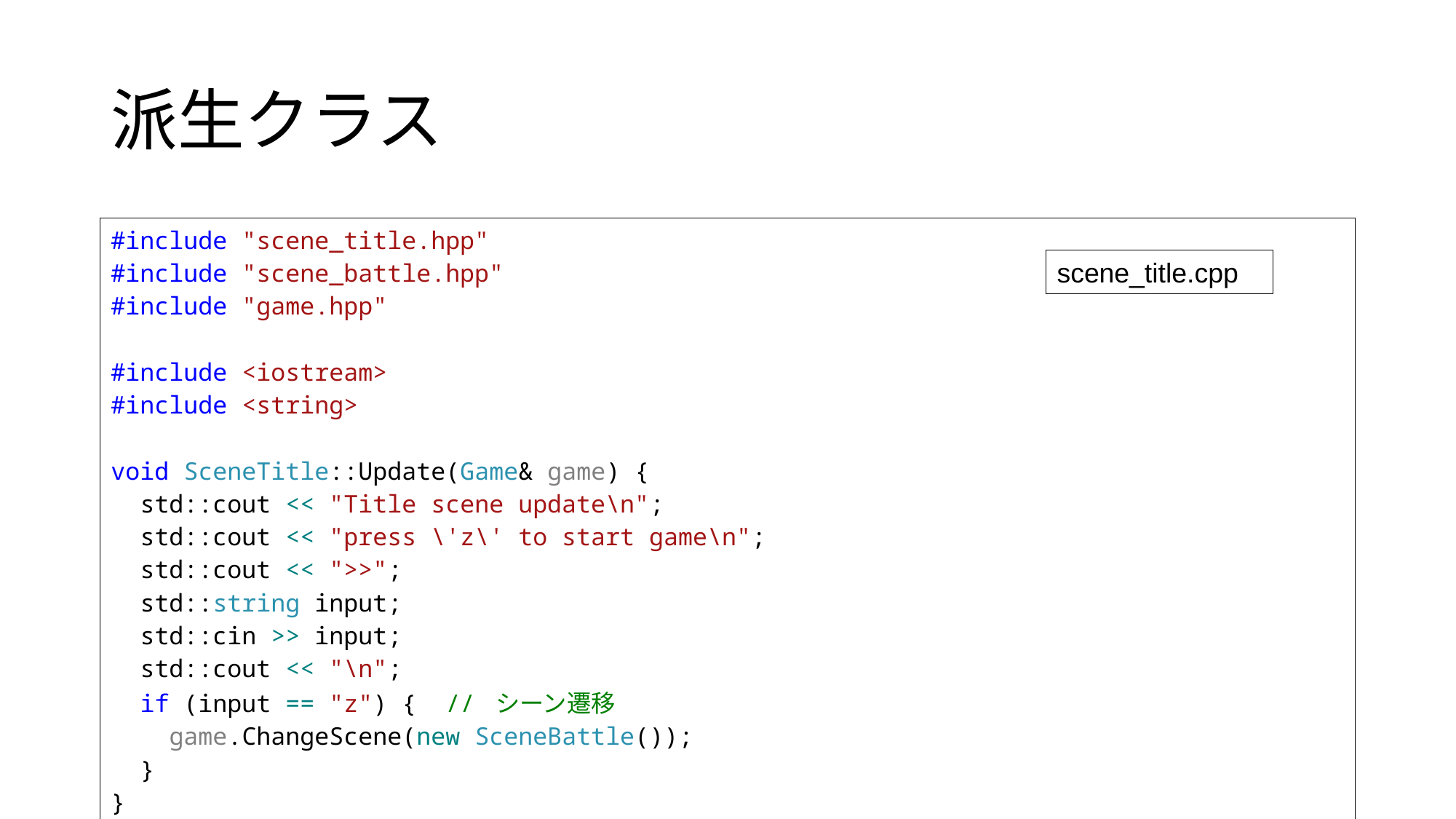

# 派生クラス
| #include "scene\_title.hpp" #include "scene\_battle.hpp" #include "game.hpp" #include <iostream> #include <string> void SceneTitle::Update(Game& game) { std::cout << "Title scene update\n"; std::cout << "press \'z\' to start game\n"; std::cout << ">>"; std::string input; std::cin >> input; std::cout << "\n"; if (input == "z") { // シーン遷移 game.ChangeScene(new SceneBattle()); } } |
| --- |
scene_title.cpp